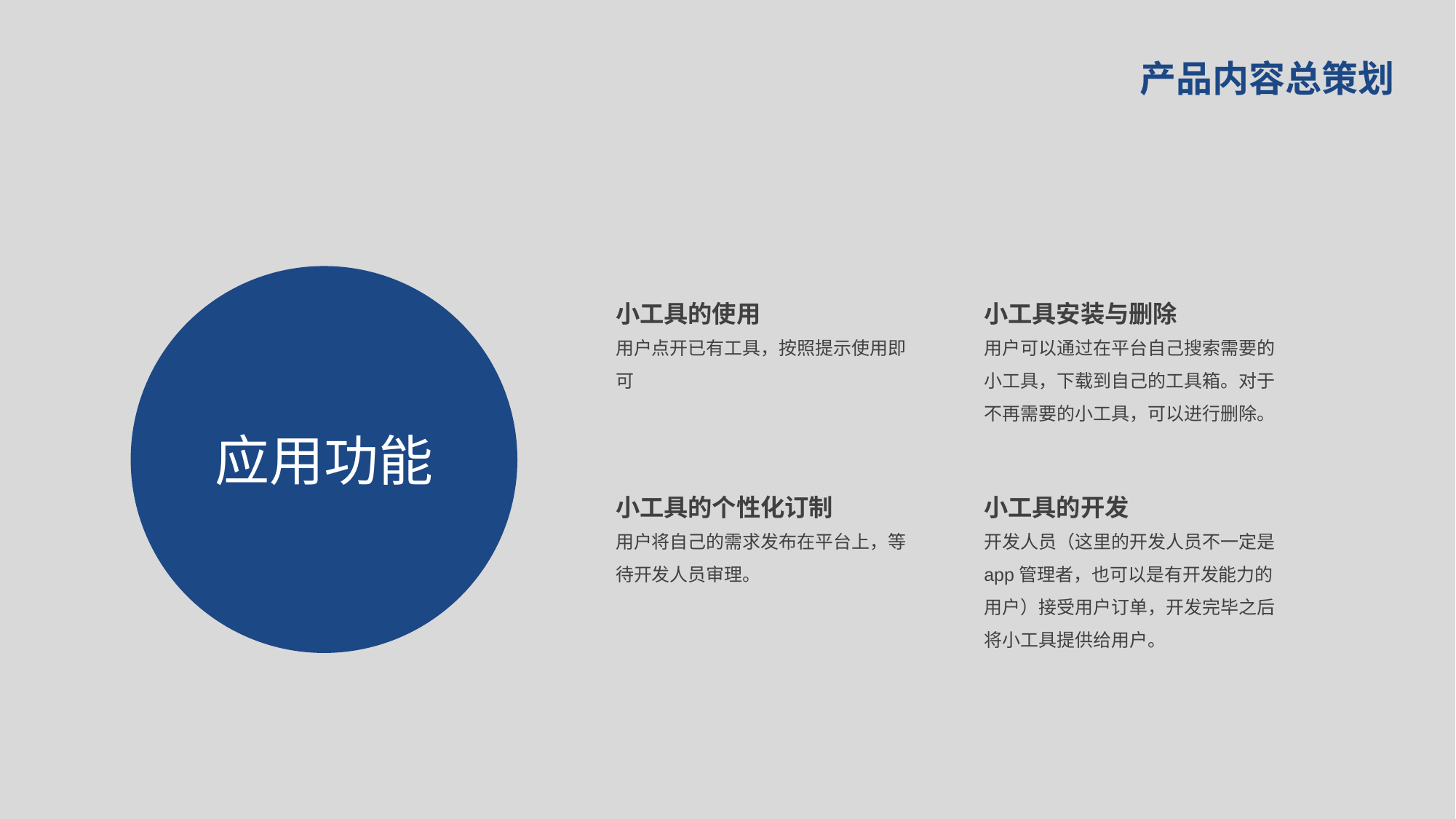

产品内容总策划

应用功能
小工具的使用
用户点开已有工具，按照提示使用即可
小工具安装与删除
用户可以通过在平台自己搜索需要的小工具，下载到自己的工具箱。对于不再需要的小工具，可以进行删除。
小工具的个性化订制
用户将自己的需求发布在平台上，等待开发人员审理。
小工具的开发
开发人员（这里的开发人员不一定是app管理者，也可以是有开发能力的用户）接受用户订单，开发完毕之后将小工具提供给用户。